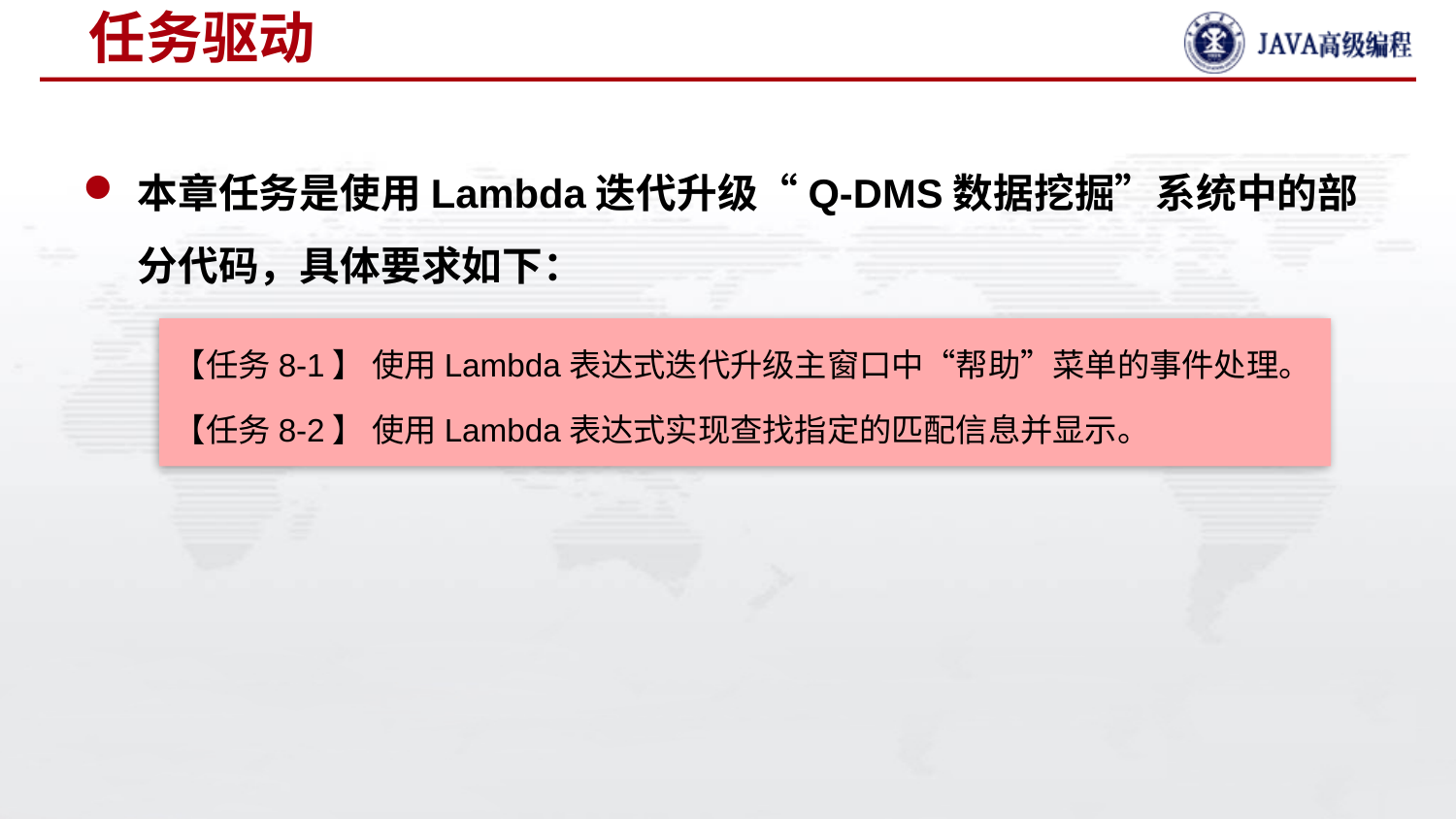

# 任务驱动
本章任务是使用Lambda迭代升级“Q-DMS数据挖掘”系统中的部分代码，具体要求如下：

【任务8-1】 使用Lambda表达式迭代升级主窗口中“帮助”菜单的事件处理。
【任务8-2】 使用Lambda表达式实现查找指定的匹配信息并显示。